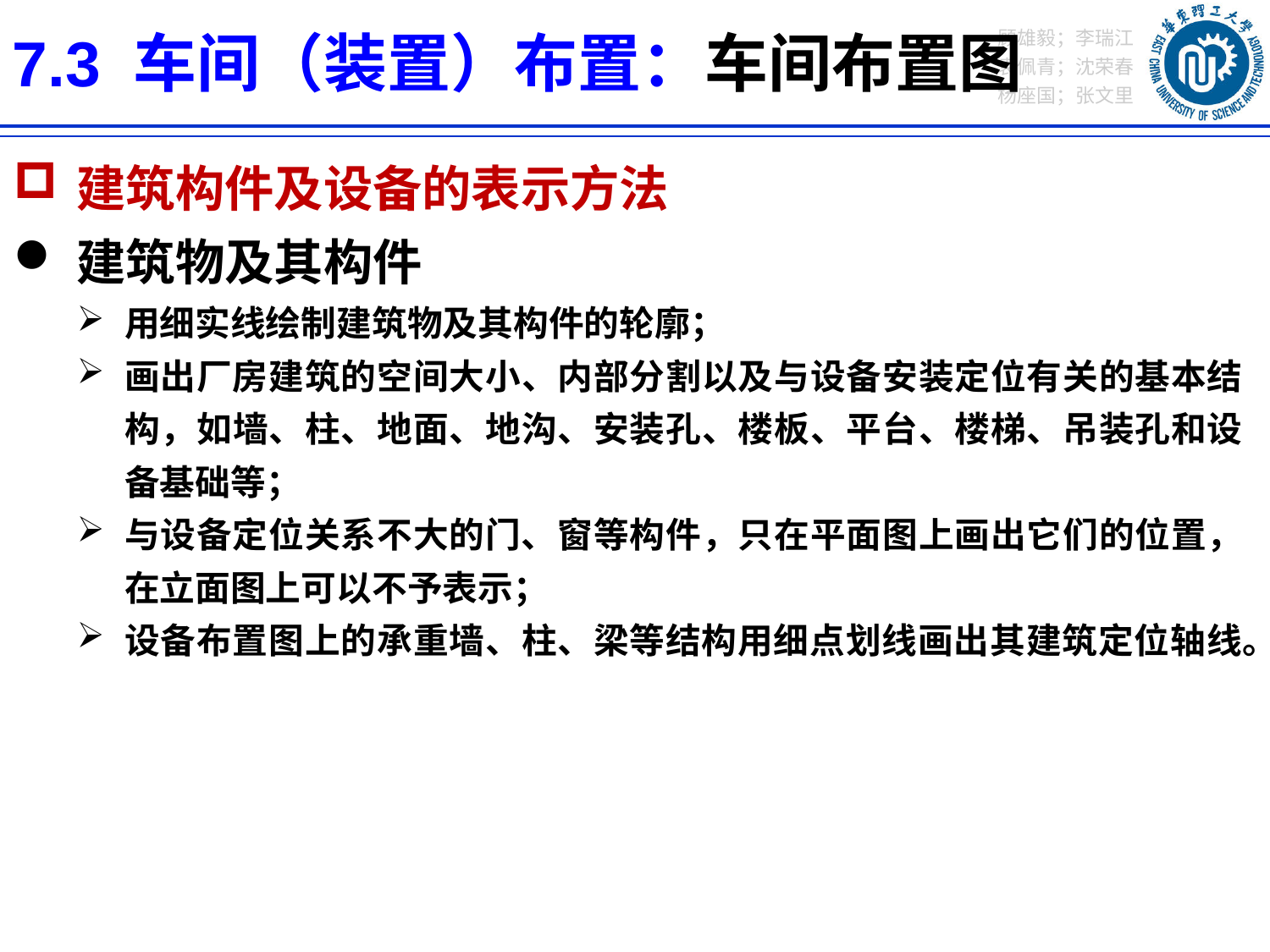

7.3 车间（装置）布置：车间布置图
建筑构件及设备的表示方法
建筑物及其构件
用细实线绘制建筑物及其构件的轮廓；
画出厂房建筑的空间大小、内部分割以及与设备安装定位有关的基本结构，如墙、柱、地面、地沟、安装孔、楼板、平台、楼梯、吊装孔和设备基础等；
与设备定位关系不大的门、窗等构件，只在平面图上画出它们的位置，在立面图上可以不予表示；
设备布置图上的承重墙、柱、梁等结构用细点划线画出其建筑定位轴线。